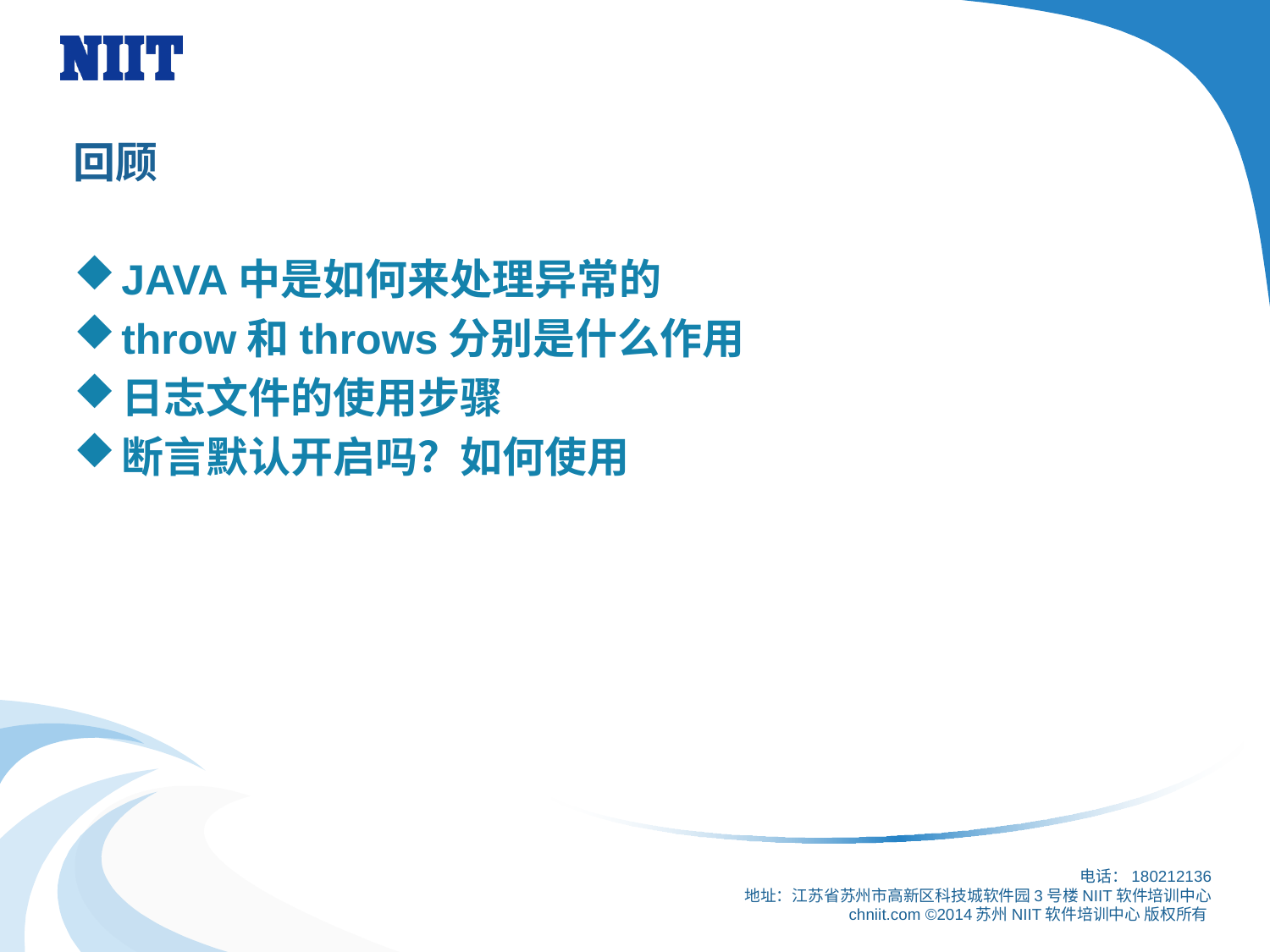

# 回顾
JAVA中是如何来处理异常的
throw和throws分别是什么作用
日志文件的使用步骤
断言默认开启吗？如何使用